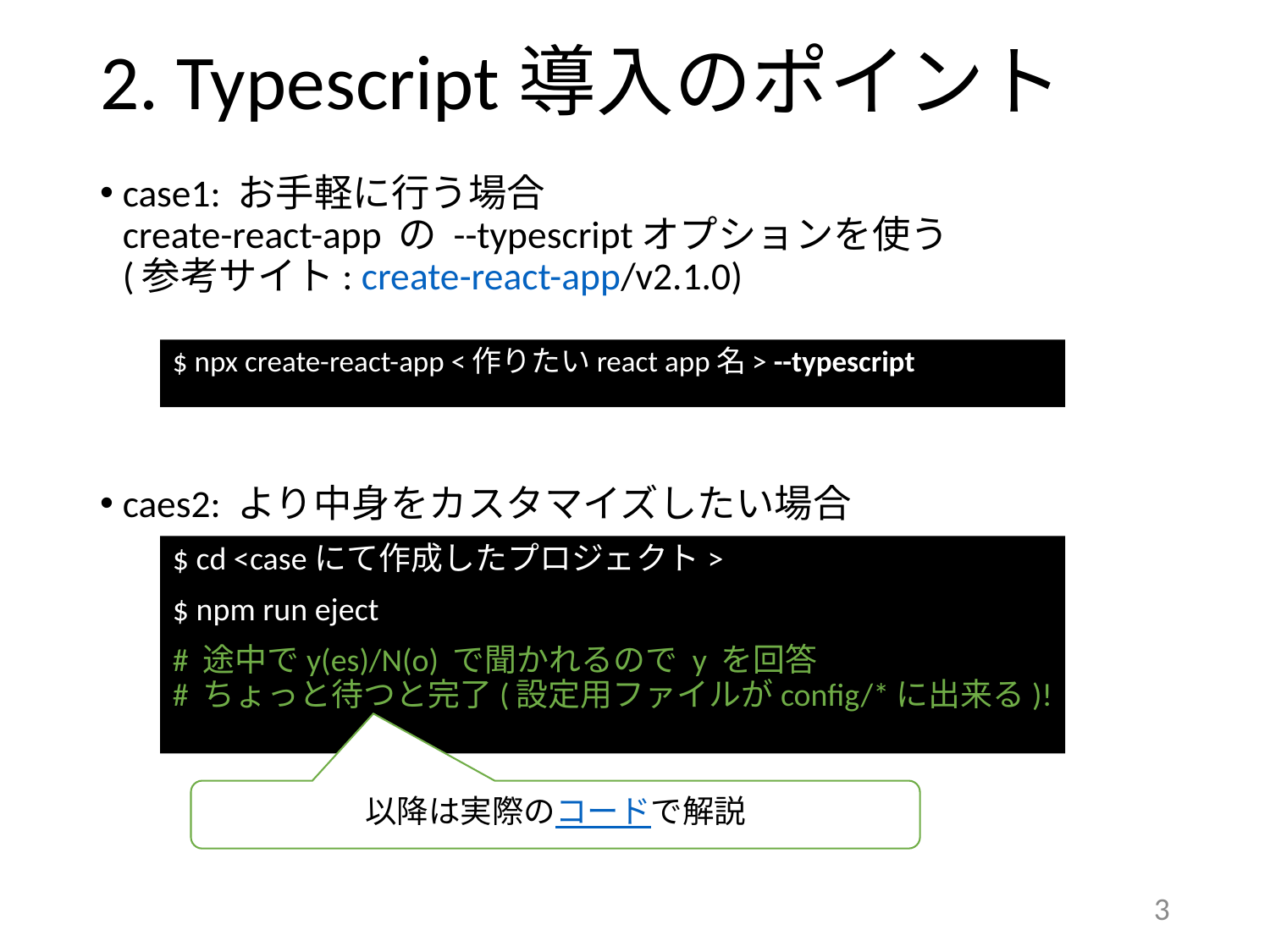

# 2. Typescript導入のポイント
case1: お手軽に行う場合
create-react-app の --typescriptオプションを使う
(参考サイト: create-react-app/v2.1.0)
caes2: より中身をカスタマイズしたい場合
$ npx create-react-app <作りたいreact app名> --typescript
$ cd <caseにて作成したプロジェクト>
$ npm run eject
# 途中でy(es)/N(o) で聞かれるので y を回答 # ちょっと待つと完了(設定用ファイルがconfig/*に出来る)!
以降は実際のコードで解説
3